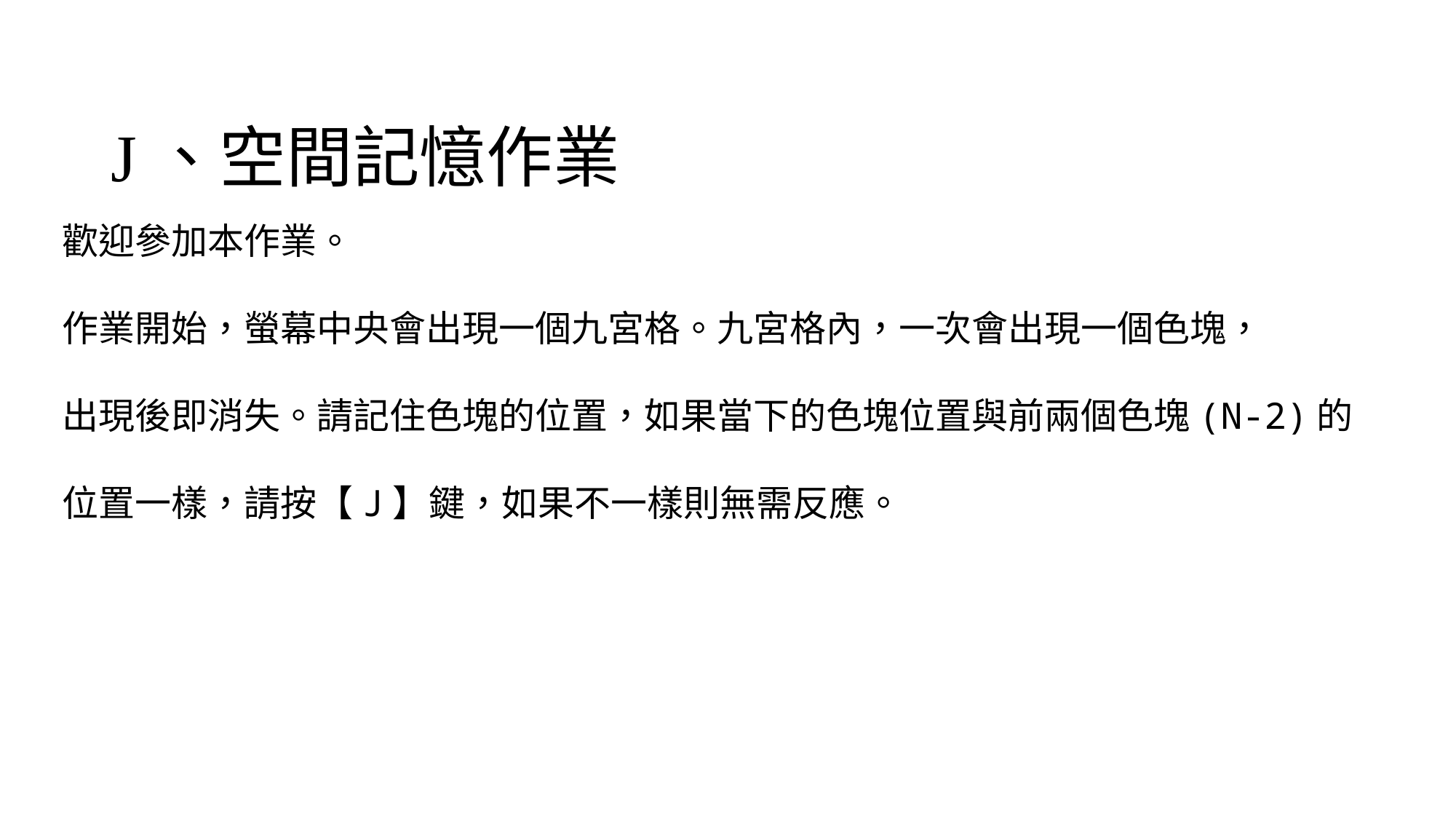

# J、空間記憶作業
歡迎參加本作業。

作業開始，螢幕中央會出現一個九宮格。九宮格內，一次會出現一個色塊，

出現後即消失。請記住色塊的位置，如果當下的色塊位置與前兩個色塊(N-2)的

位置一樣，請按【J】鍵，如果不一樣則無需反應。